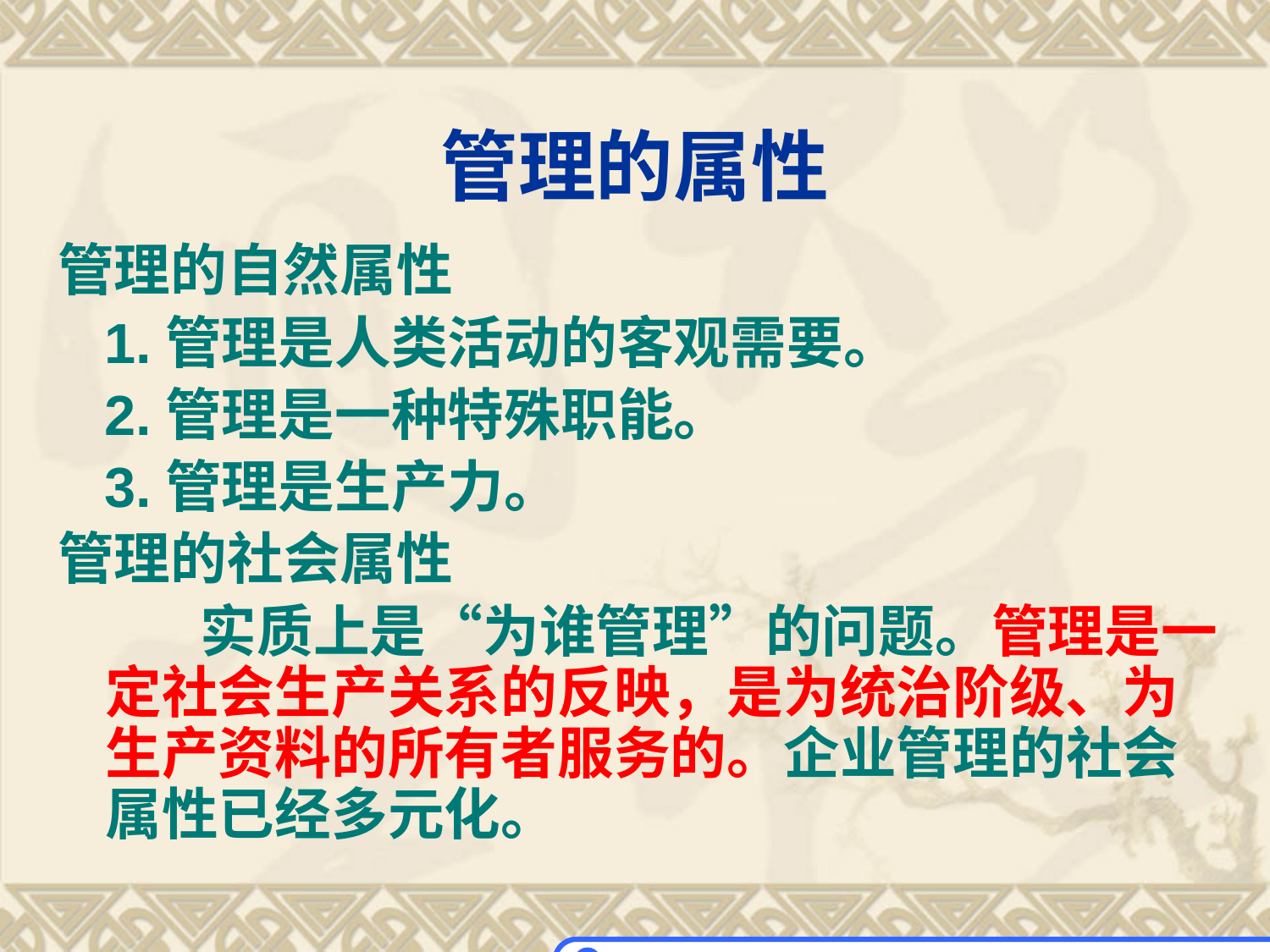

# 管理的属性
管理的自然属性
   1.管理是人类活动的客观需要。
   2.管理是一种特殊职能。
   3.管理是生产力。
管理的社会属性
          实质上是“为谁管理”的问题。管理是一定社会生产关系的反映，是为统治阶级、为生产资料的所有者服务的。企业管理的社会属性已经多元化。

        管理的上述性质并不以人的意志为转移，也不因社会制度意识形态的不同而有所改变，这完全是一种客观存在，所以，我们称之为管理的自然属性